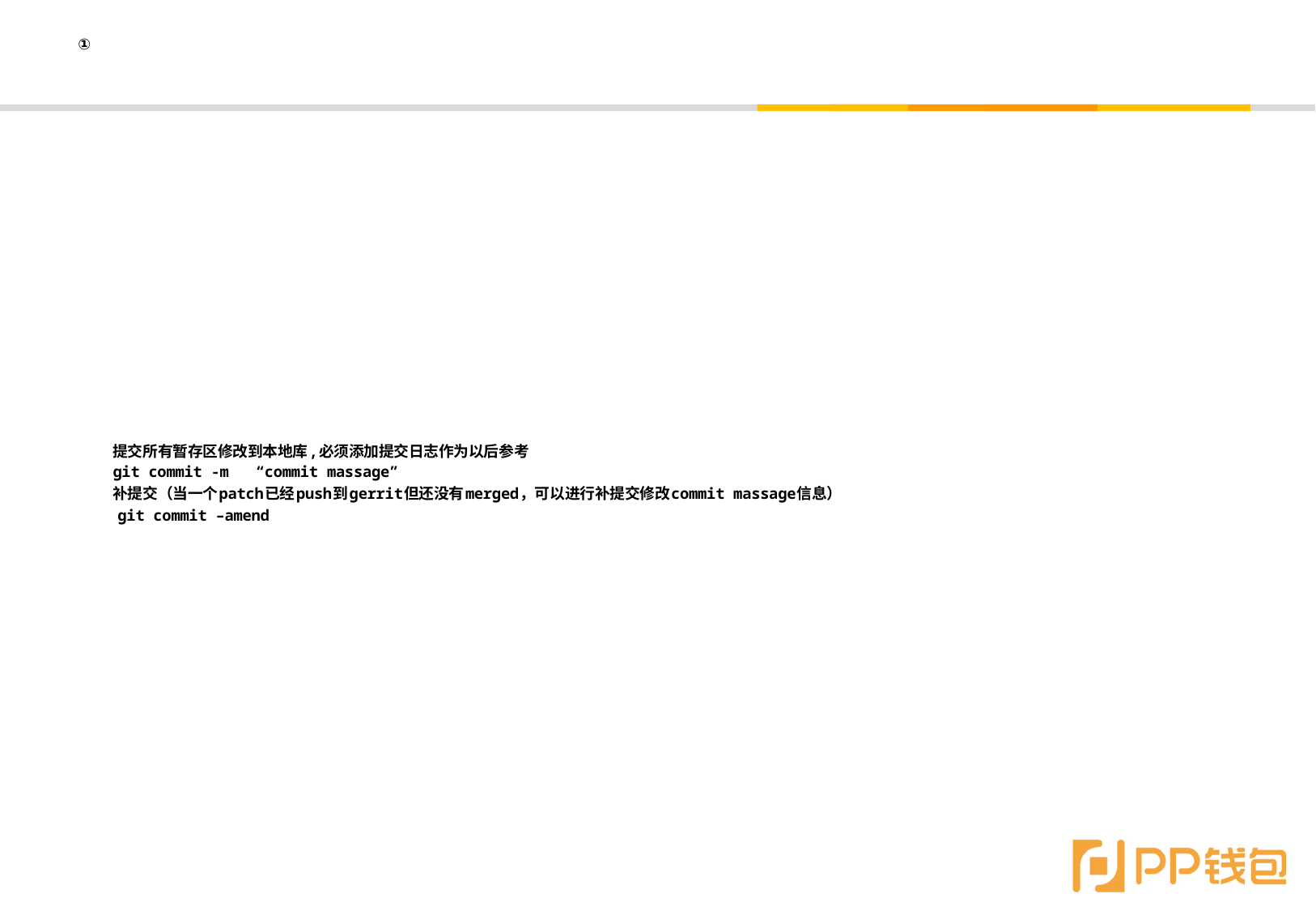

提交所有暂存区修改到本地库,必须添加提交日志作为以后参考
git commit -m   “commit massage”
补提交（当一个patch已经push到gerrit但还没有merged，可以进行补提交修改commit massage信息）
 git commit –amend